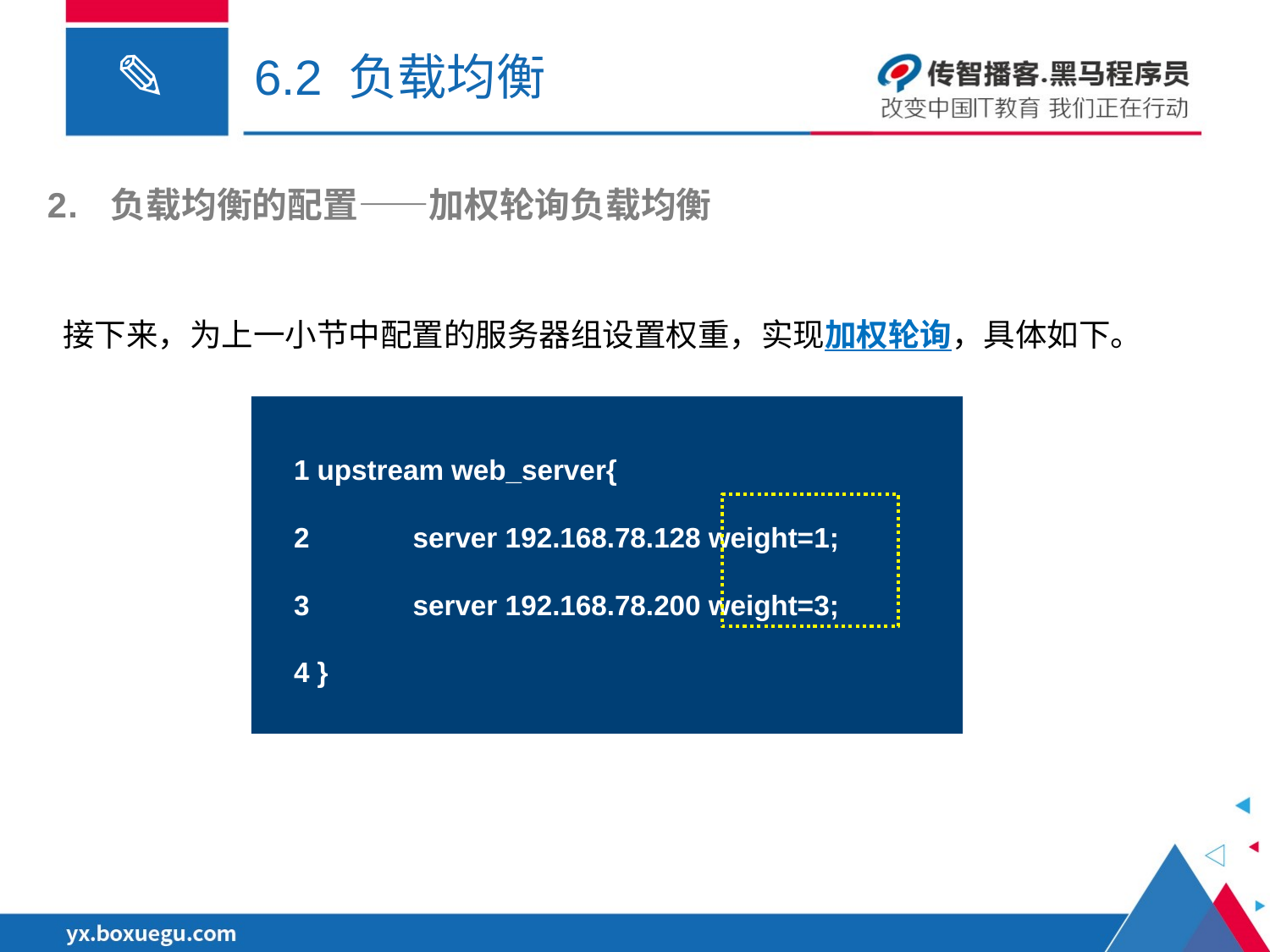

# 6.2 负载均衡
负载均衡的配置——加权轮询负载均衡
接下来，为上一小节中配置的服务器组设置权重，实现加权轮询，具体如下。

 1 upstream web_server{
 2	server 192.168.78.128 weight=1;
 3	server 192.168.78.200 weight=3;
 4 }